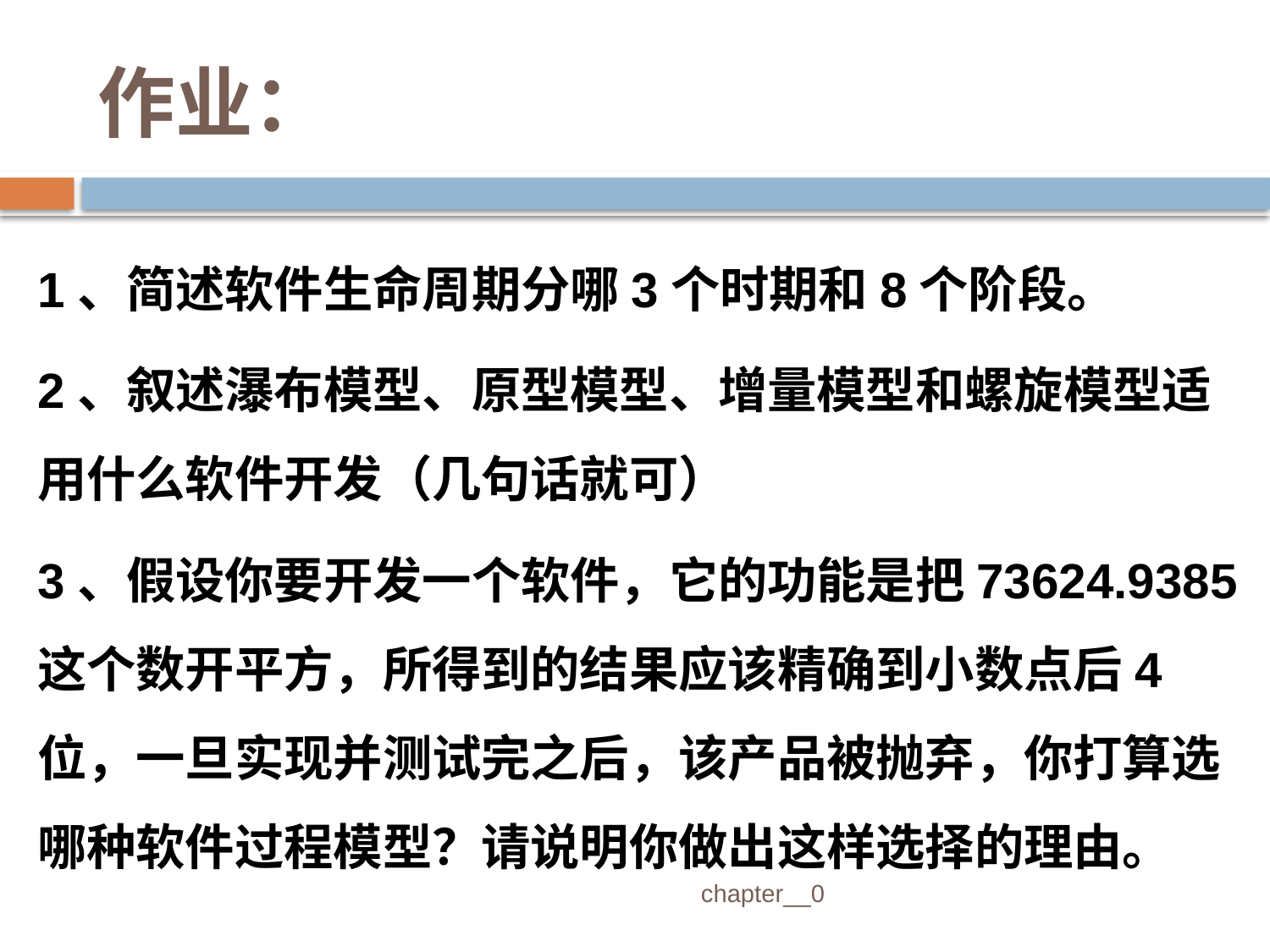

# 作业：
95
1、简述软件生命周期分哪3个时期和8个阶段。
2、叙述瀑布模型、原型模型、增量模型和螺旋模型适用什么软件开发（几句话就可）
3、假设你要开发一个软件，它的功能是把73624.9385这个数开平方，所得到的结果应该精确到小数点后4位，一旦实现并测试完之后，该产品被抛弃，你打算选哪种软件过程模型？请说明你做出这样选择的理由。

 chapter__0